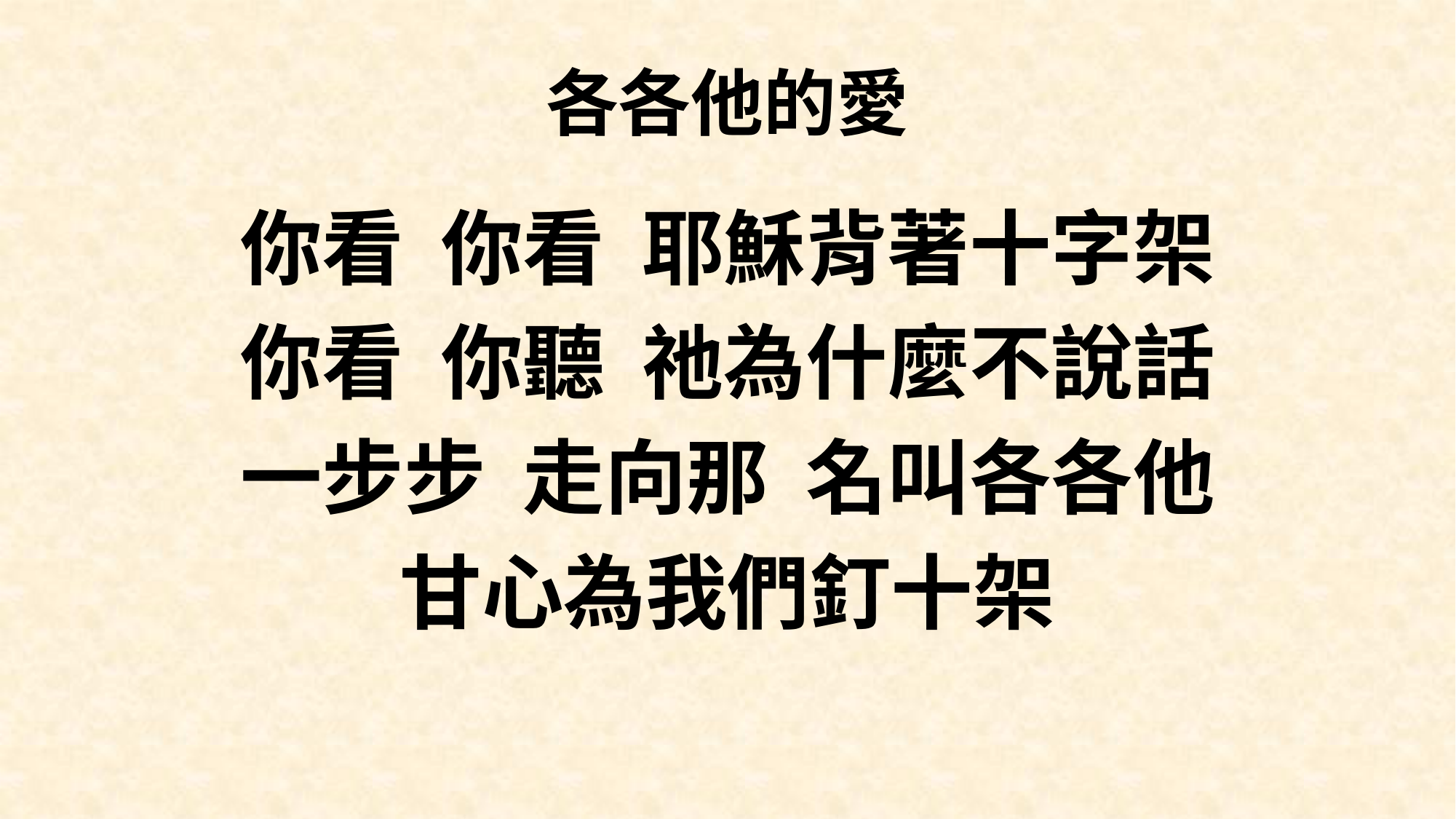

# 各各他的愛
你看  你看  耶穌背著十字架
你看  你聽  祂為什麼不說話
一步步  走向那  名叫各各他
甘心為我們釘十架